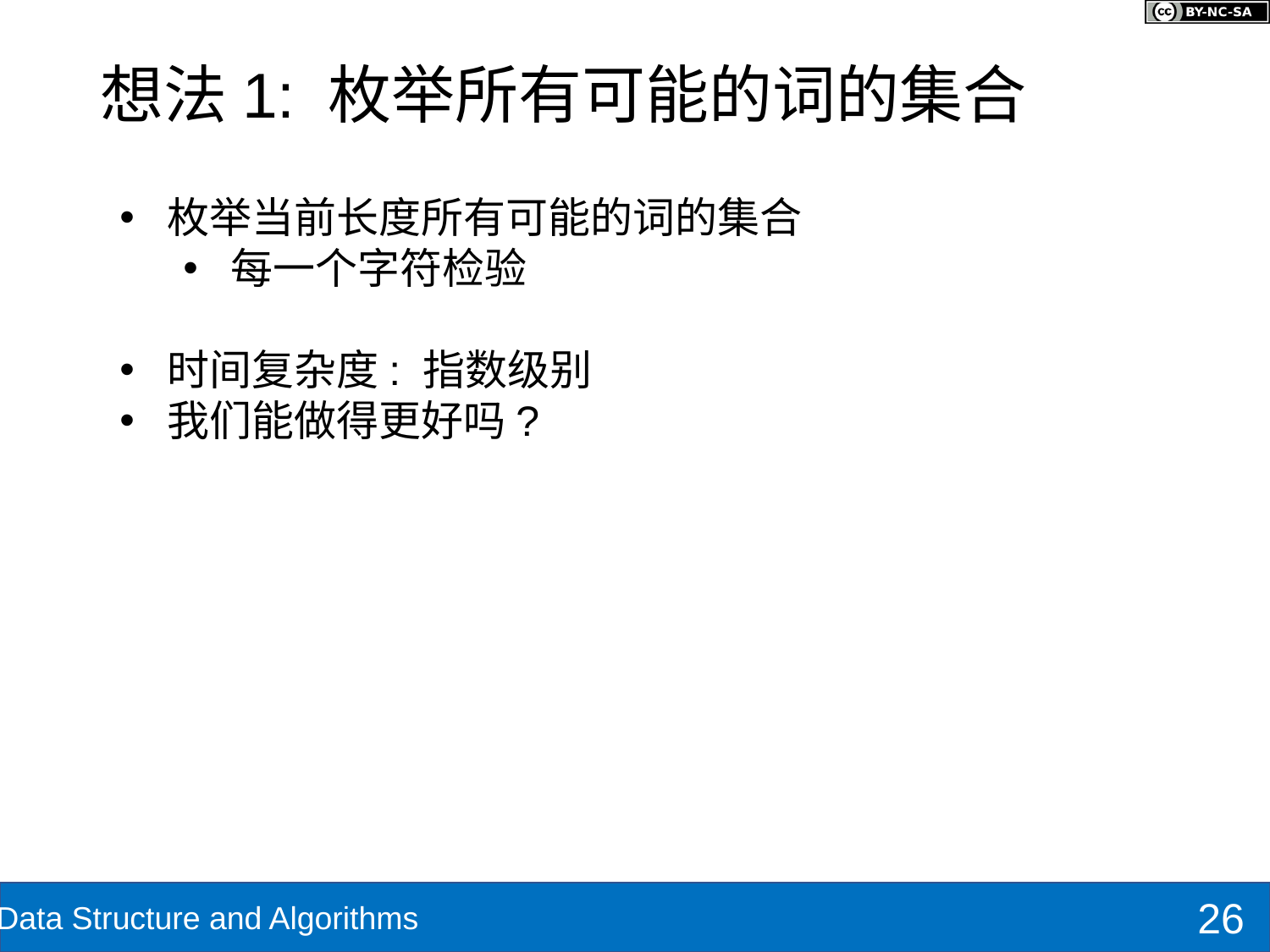

# 想法1: 枚举所有可能的词的集合
枚举当前长度所有可能的词的集合
每一个字符检验

时间复杂度: 指数级别
我们能做得更好吗?
26